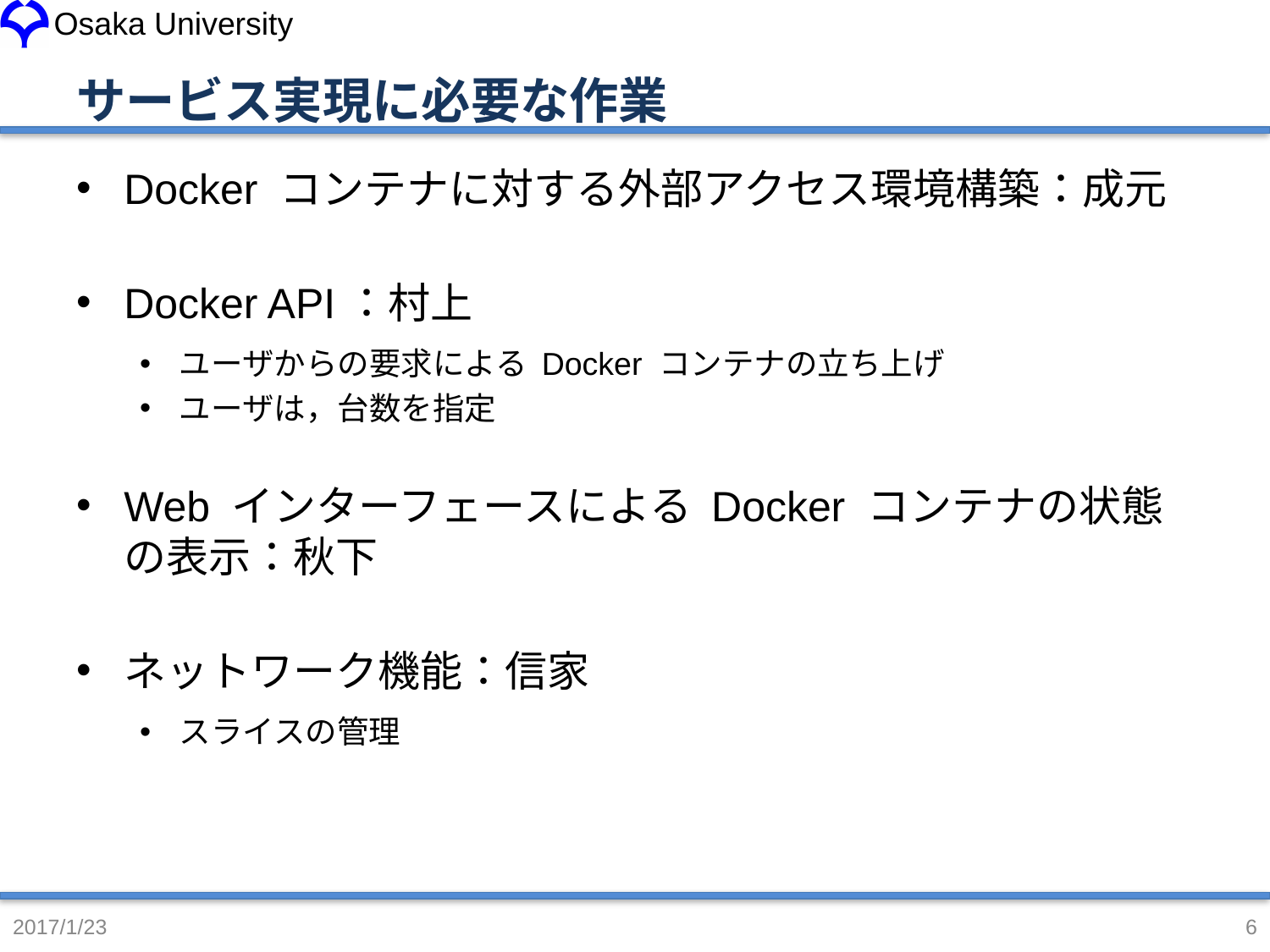

# サービス実現に必要な作業
Docker コンテナに対する外部アクセス環境構築：成元

Docker API：村上
ユーザからの要求による Docker コンテナの立ち上げ
ユーザは，台数を指定

Web インターフェースによる Docker コンテナの状態の表示：秋下

ネットワーク機能：信家
スライスの管理
2017/1/23
6